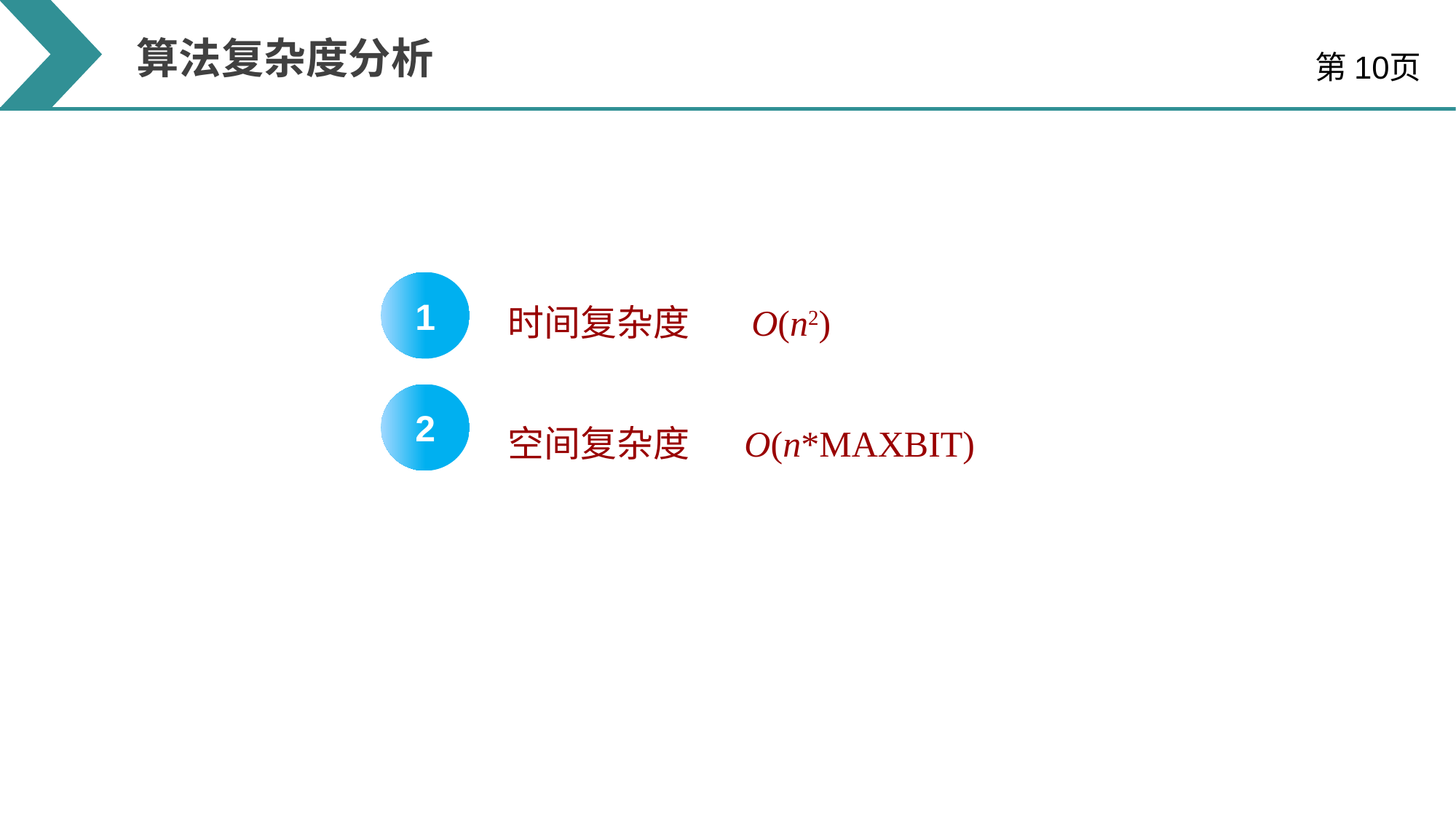

算法复杂度分析
第10页
1
时间复杂度
O(n2)
2
空间复杂度
O(n*MAXBIT)